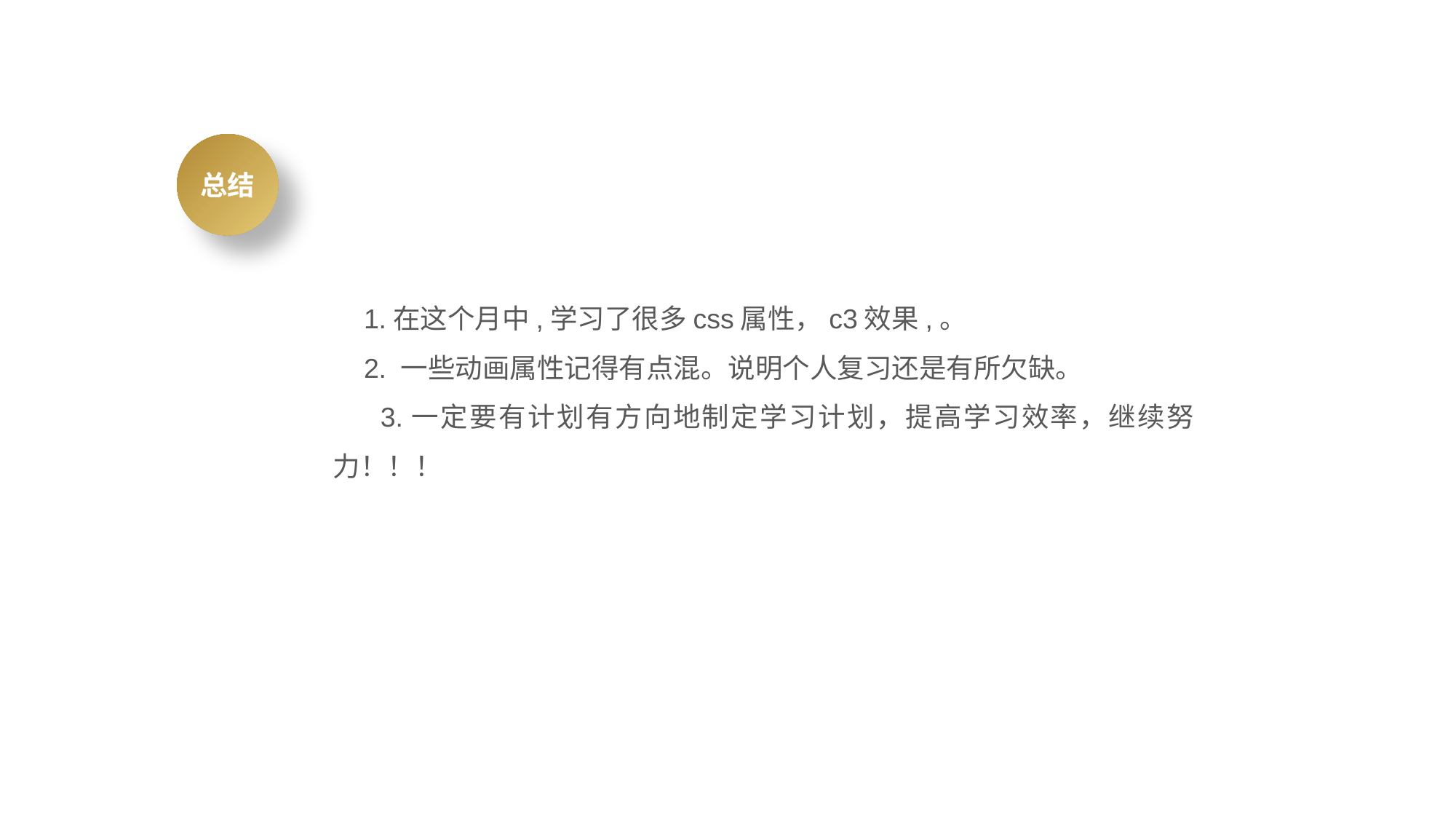

总结
    1.在这个月中,学习了很多css属性，c3效果,。
    2. 一些动画属性记得有点混。说明个人复习还是有所欠缺。
     3.一定要有计划有方向地制定学习计划，提高学习效率，继续努力！！！